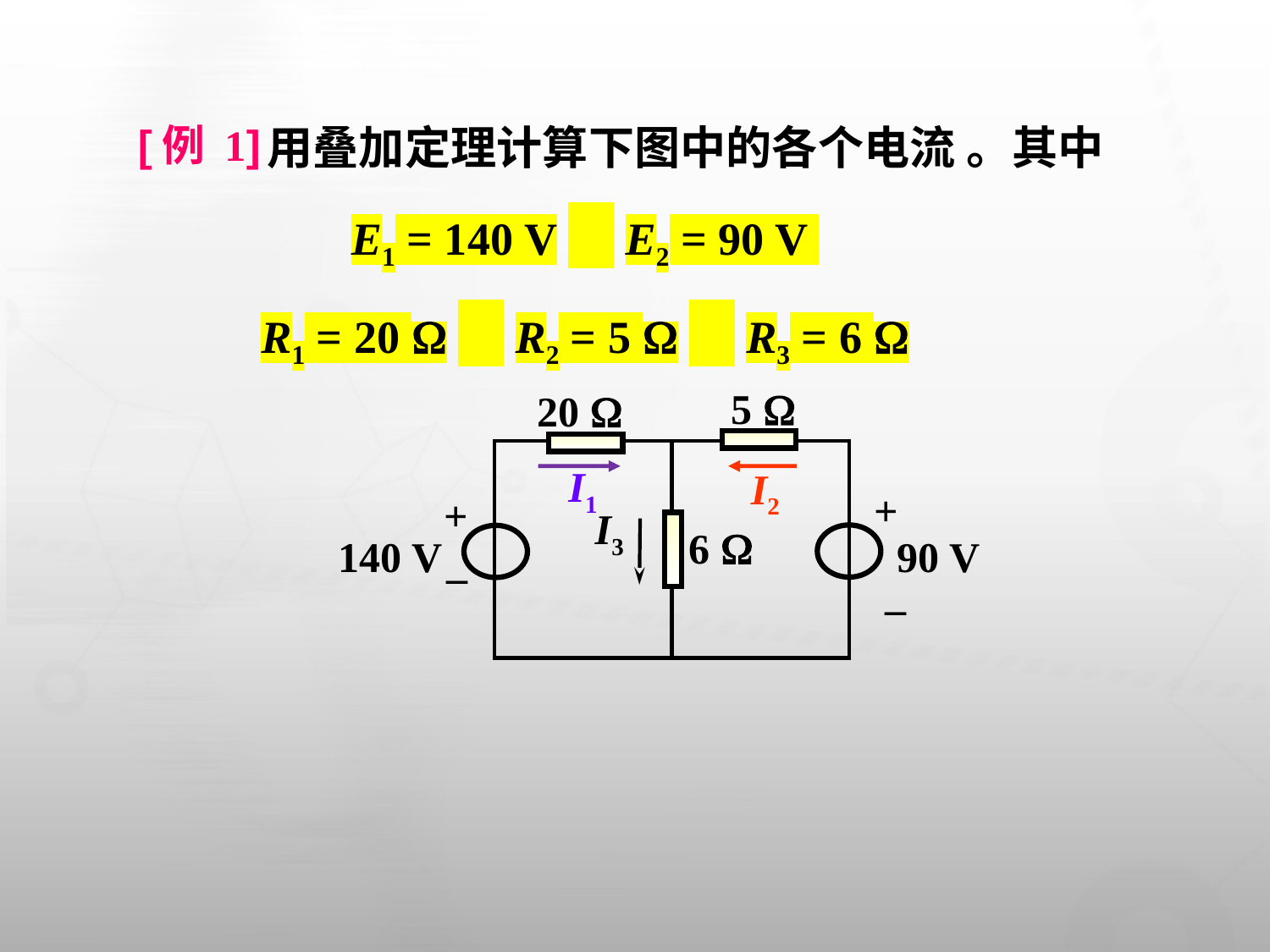

用叠加定理计算下图中的各个电流 。其中
E1 = 140 V　E2 = 90 V
R1 = 20 Ω　R2 = 5 Ω　R3 = 6 Ω
[例 1]
20 Ω
5 Ω

+
+
I3
6 Ω
140 V
90 V

_

_
I1
I2